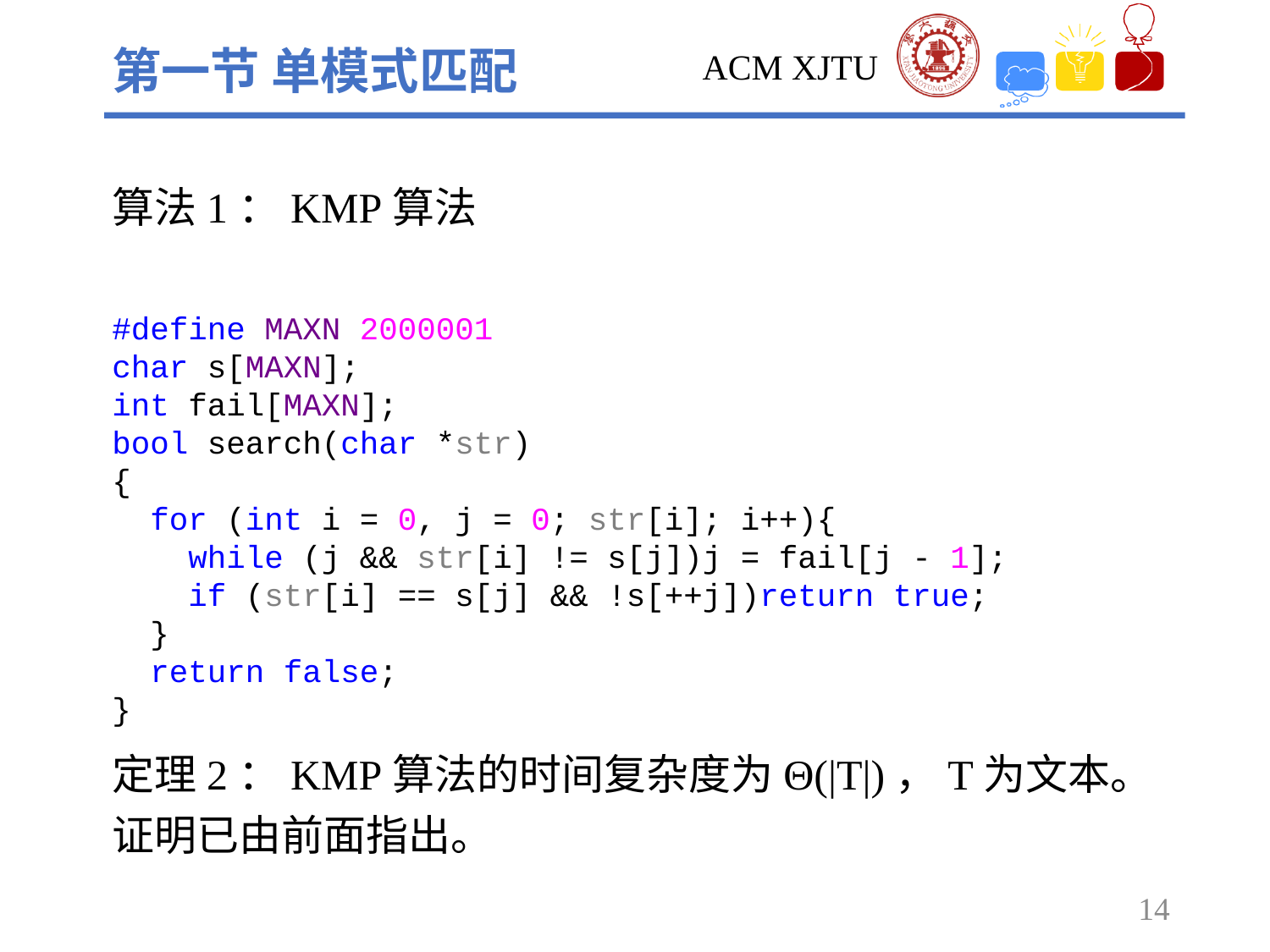

第一节 单模式匹配
算法1：KMP算法
#define MAXN 2000001
char s[MAXN];
int fail[MAXN];
bool search(char *str)
{
  for (int i = 0, j = 0; str[i]; i++){
    while (j && str[i] != s[j])j = fail[j - 1];
    if (str[i] == s[j] && !s[++j])return true;
  }
  return false;
}
定理2：KMP算法的时间复杂度为Θ(|T|)，T为文本。
证明已由前面指出。
14